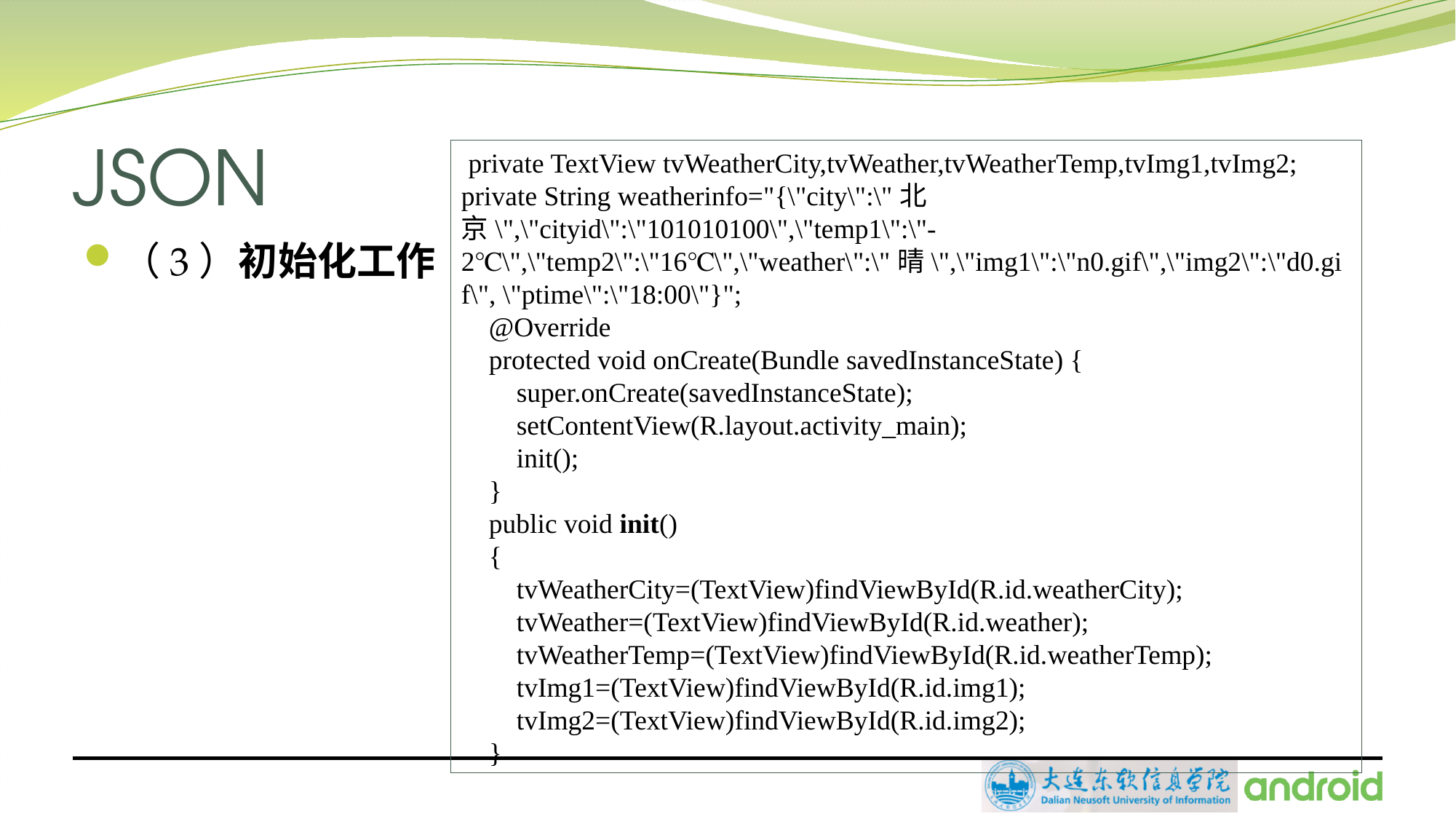

# JSON
 private TextView tvWeatherCity,tvWeather,tvWeatherTemp,tvImg1,tvImg2;
private String weatherinfo="{\"city\":\"北京\",\"cityid\":\"101010100\",\"temp1\":\"-2℃\",\"temp2\":\"16℃\",\"weather\":\"晴\",\"img1\":\"n0.gif\",\"img2\":\"d0.gif\", \"ptime\":\"18:00\"}";
    @Override
    protected void onCreate(Bundle savedInstanceState) {
        super.onCreate(savedInstanceState);
        setContentView(R.layout.activity_main);
        init();
    }
    public void init()
    {
        tvWeatherCity=(TextView)findViewById(R.id.weatherCity);
        tvWeather=(TextView)findViewById(R.id.weather);
        tvWeatherTemp=(TextView)findViewById(R.id.weatherTemp);
        tvImg1=(TextView)findViewById(R.id.img1);
        tvImg2=(TextView)findViewById(R.id.img2);
    }
（3）初始化工作